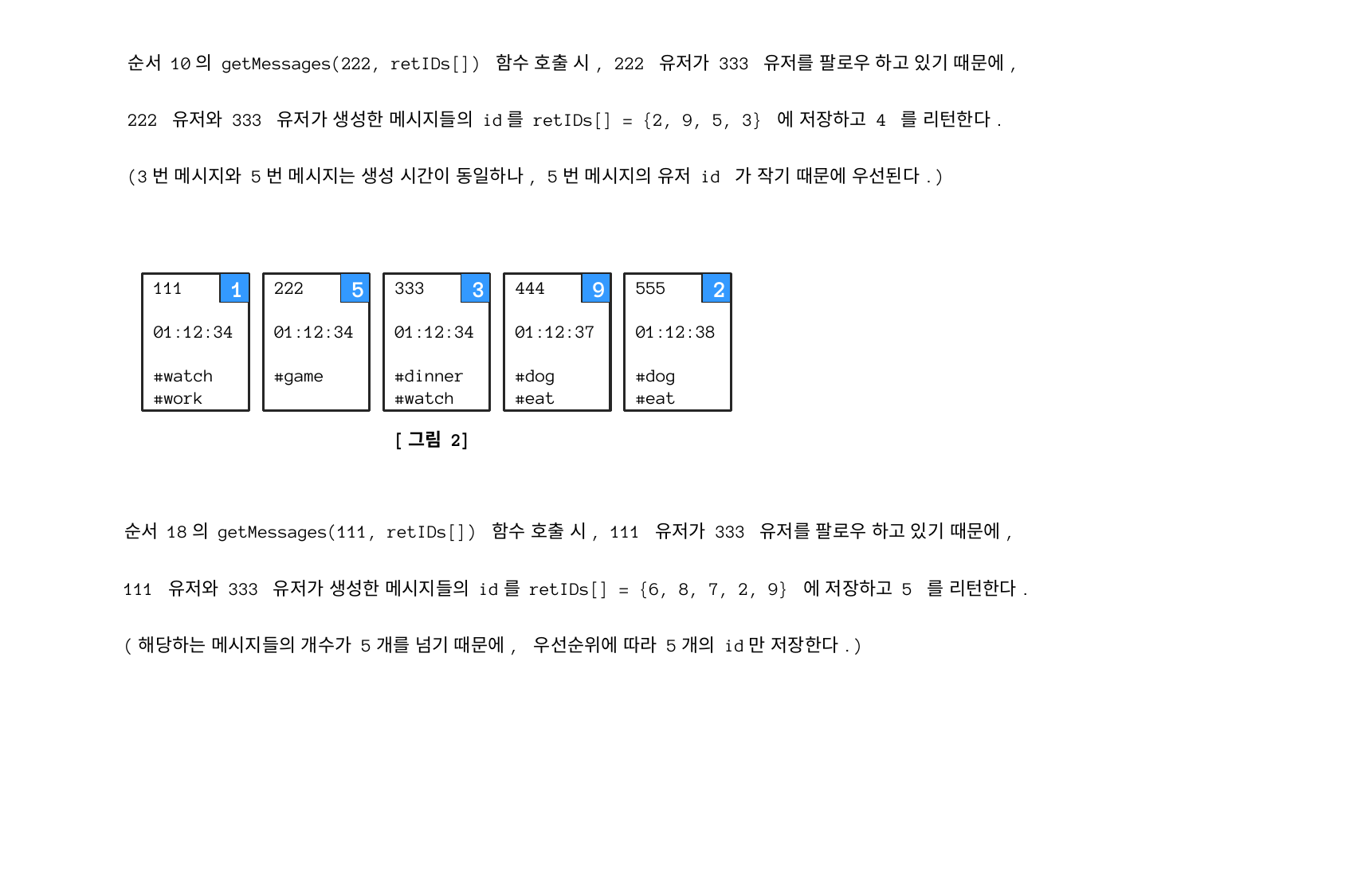

순서 10의 getMessages(222, retIDs[]) 함수 호출 시, 222 유저가 333 유저를 팔로우 하고 있기 때문에,

222 유저와 333 유저가 생성한 메시지들의 id를 retIDs[] = {2, 9, 5, 3} 에 저장하고 4 를 리턴한다.

(3번 메시지와 5번 메시지는 생성 시간이 동일하나, 5번 메시지의 유저 id 가 작기 때문에 우선된다.)
111

01:12:34

#watch
#work
1
222

01:12:34

#game

5
333

01:12:34

#dinner
#watch
3
444

01:12:37

#dog
#eat
9
555

01:12:38

#dog
#eat
2
[그림 2]
순서 18의 getMessages(111, retIDs[]) 함수 호출 시, 111 유저가 333 유저를 팔로우 하고 있기 때문에,

111 유저와 333 유저가 생성한 메시지들의 id를 retIDs[] = {6, 8, 7, 2, 9} 에 저장하고 5 를 리턴한다.

(해당하는 메시지들의 개수가 5개를 넘기 때문에, 우선순위에 따라 5개의 id만 저장한다.)